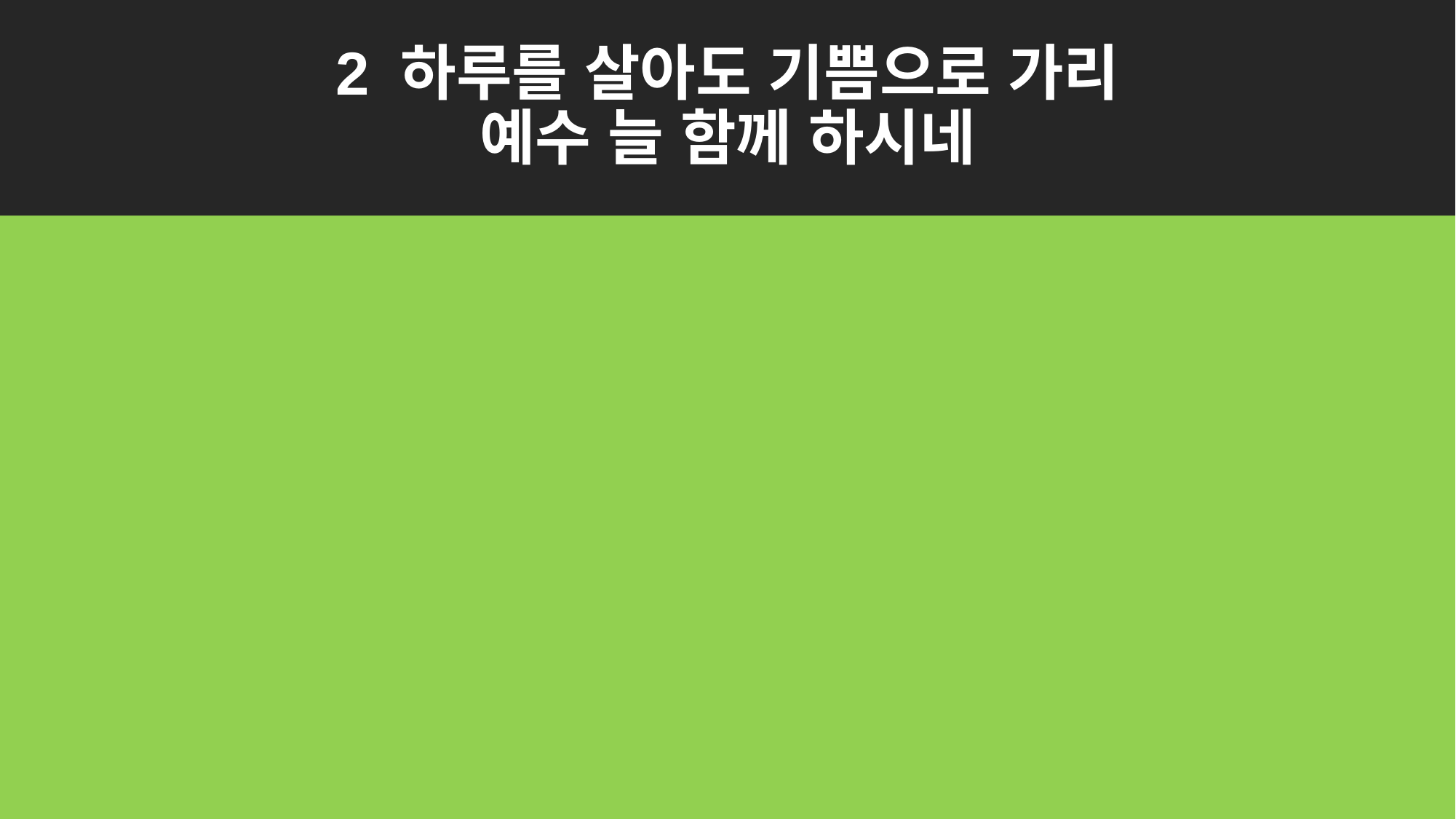

# 2 하루를 살아도 기쁨으로 가리 예수 늘 함께 하시네